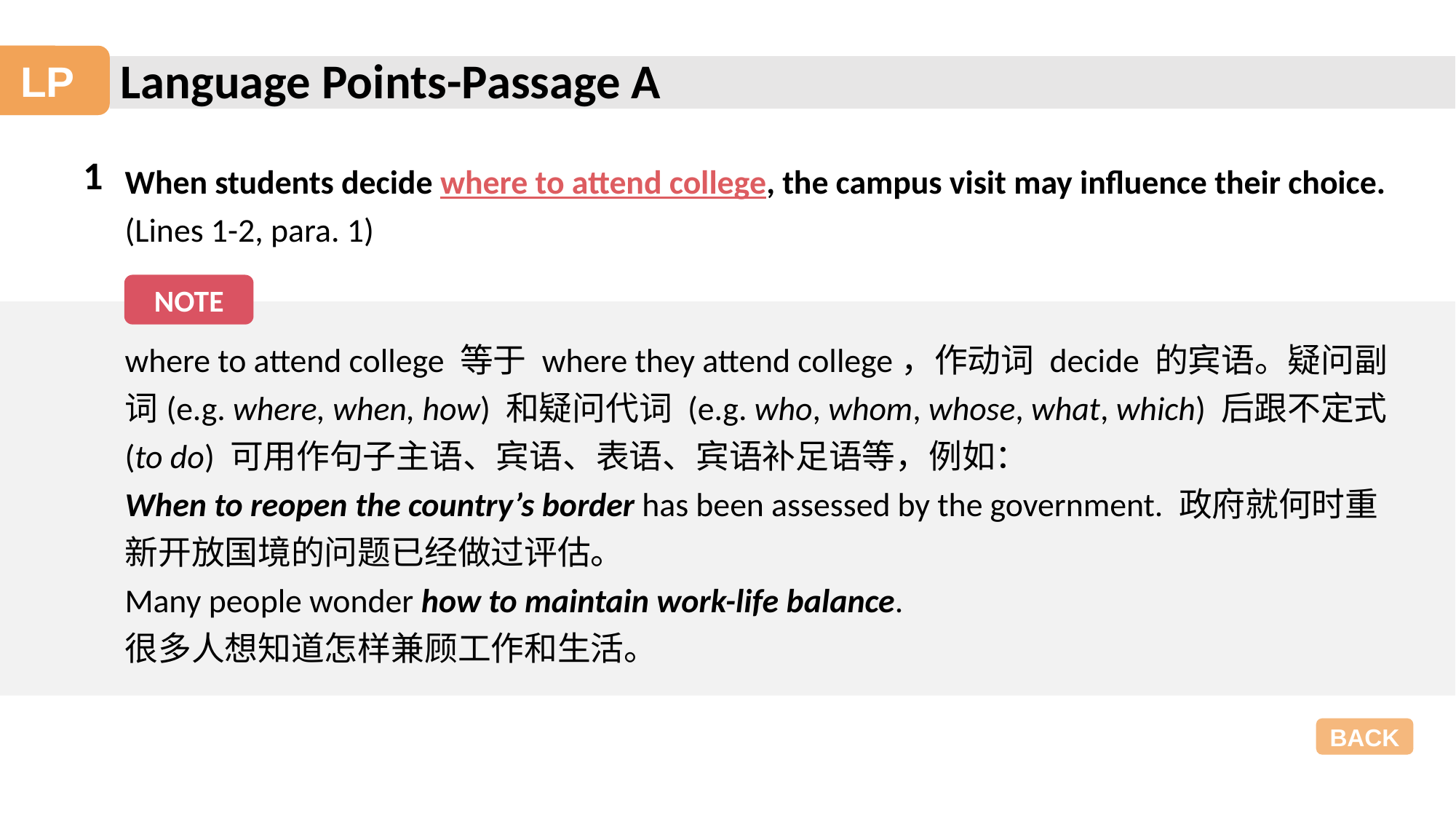

Language Points-Passage A
LP

1
When students decide where to attend college, the campus visit may influence their choice. (Lines 1-2, para. 1)
NOTE

where to attend college 等于 where they attend college，作动词 decide 的宾语。疑问副词(e.g. where, when, how) 和疑问代词 (e.g. who, whom, whose, what, which) 后跟不定式 (to do) 可用作句子主语、宾语、表语、宾语补足语等，例如：
When to reopen the country’s border has been assessed by the government. 政府就何时重新开放国境的问题已经做过评估。
Many people wonder how to maintain work-life balance.
很多人想知道怎样兼顾工作和生活。
BACK